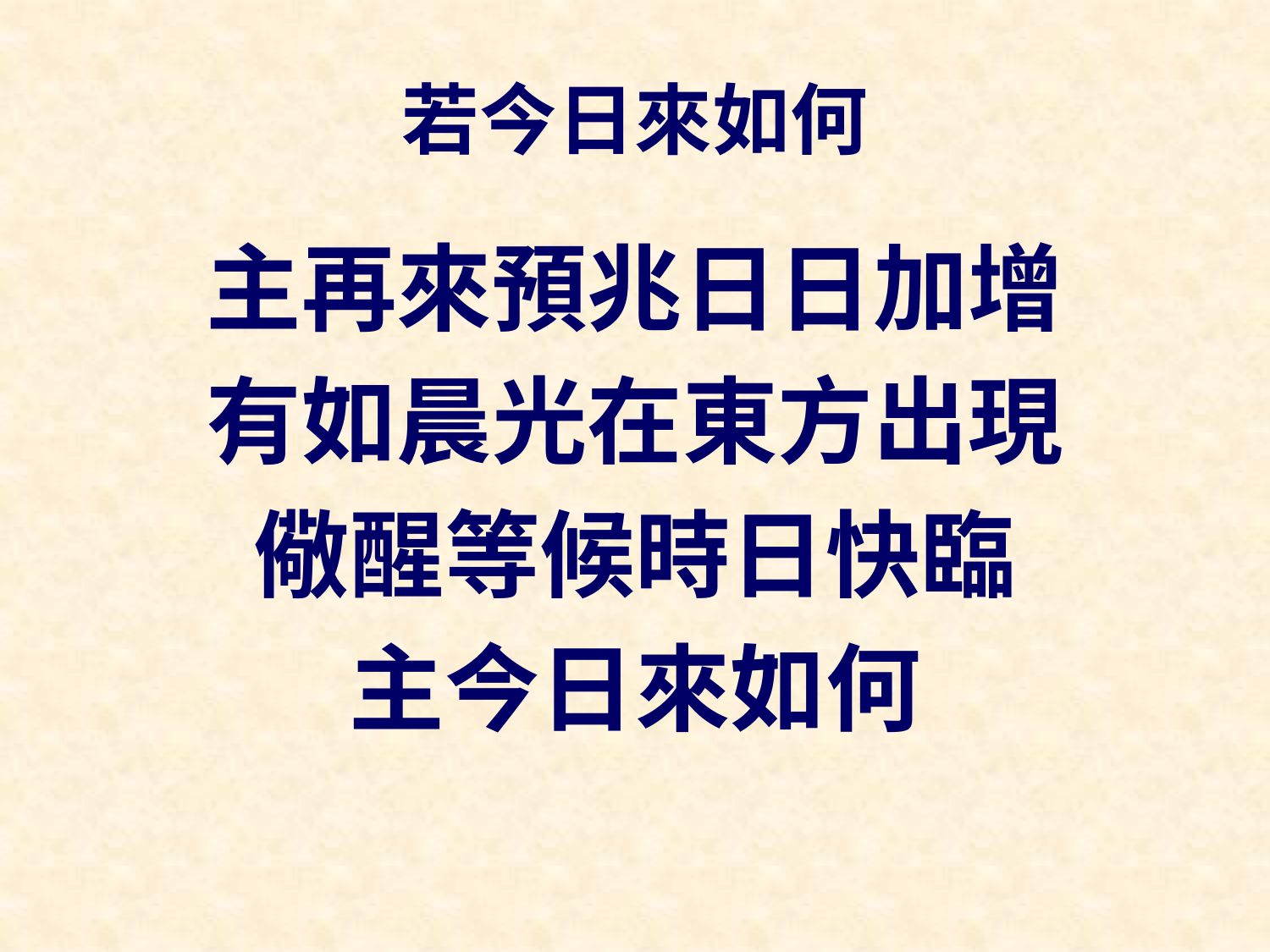

# 若今日來如何
主再來預兆日日加增
有如晨光在東方出現
儆醒等候時日快臨
主今日來如何